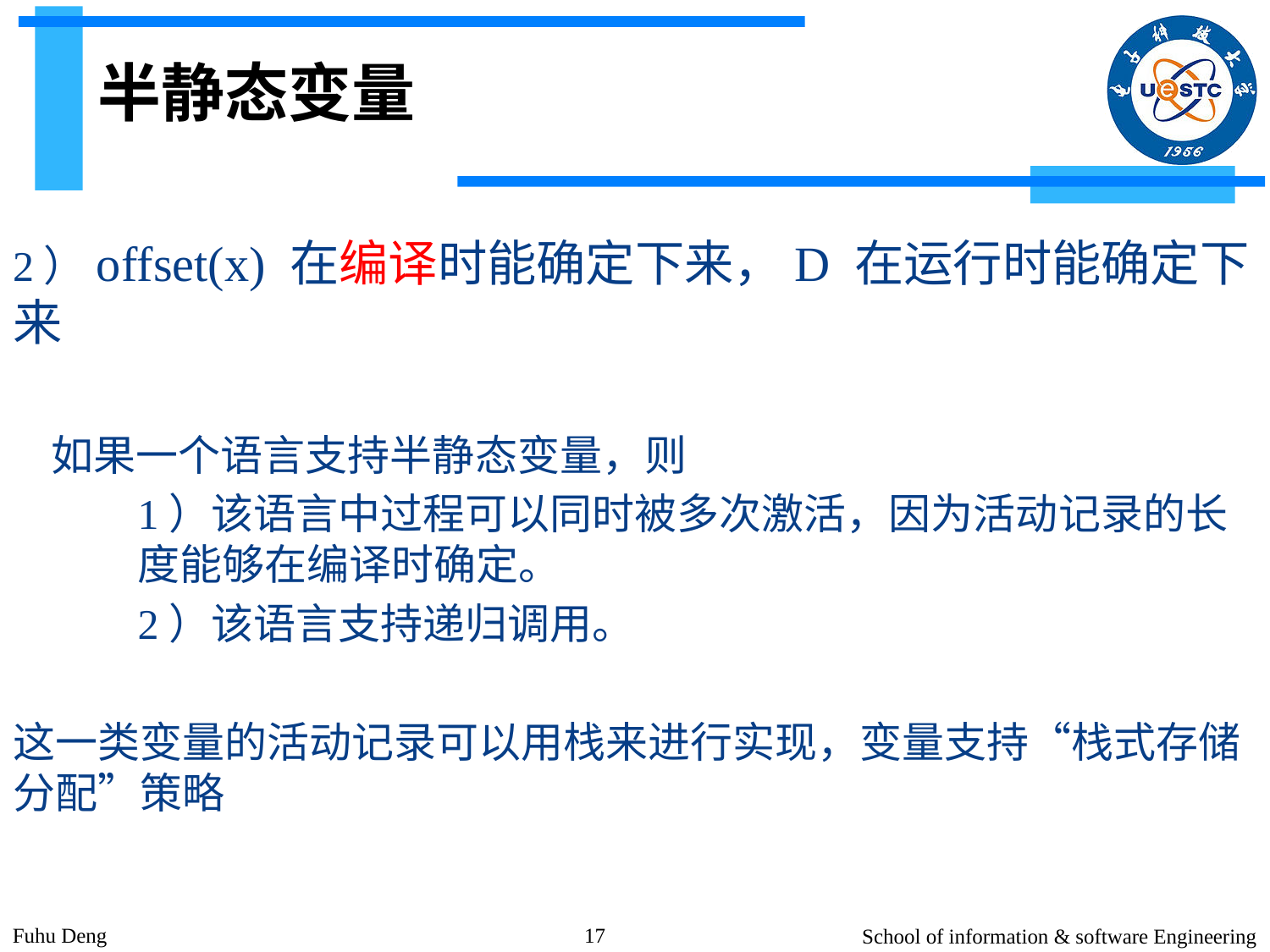

# 半静态变量
2）offset(x) 在编译时能确定下来，D 在运行时能确定下来

   如果一个语言支持半静态变量，则
1）该语言中过程可以同时被多次激活，因为活动记录的长度能够在编译时确定。
2）该语言支持递归调用。

这一类变量的活动记录可以用栈来进行实现，变量支持“栈式存储分配”策略
Fuhu Deng
17
School of information & software Engineering